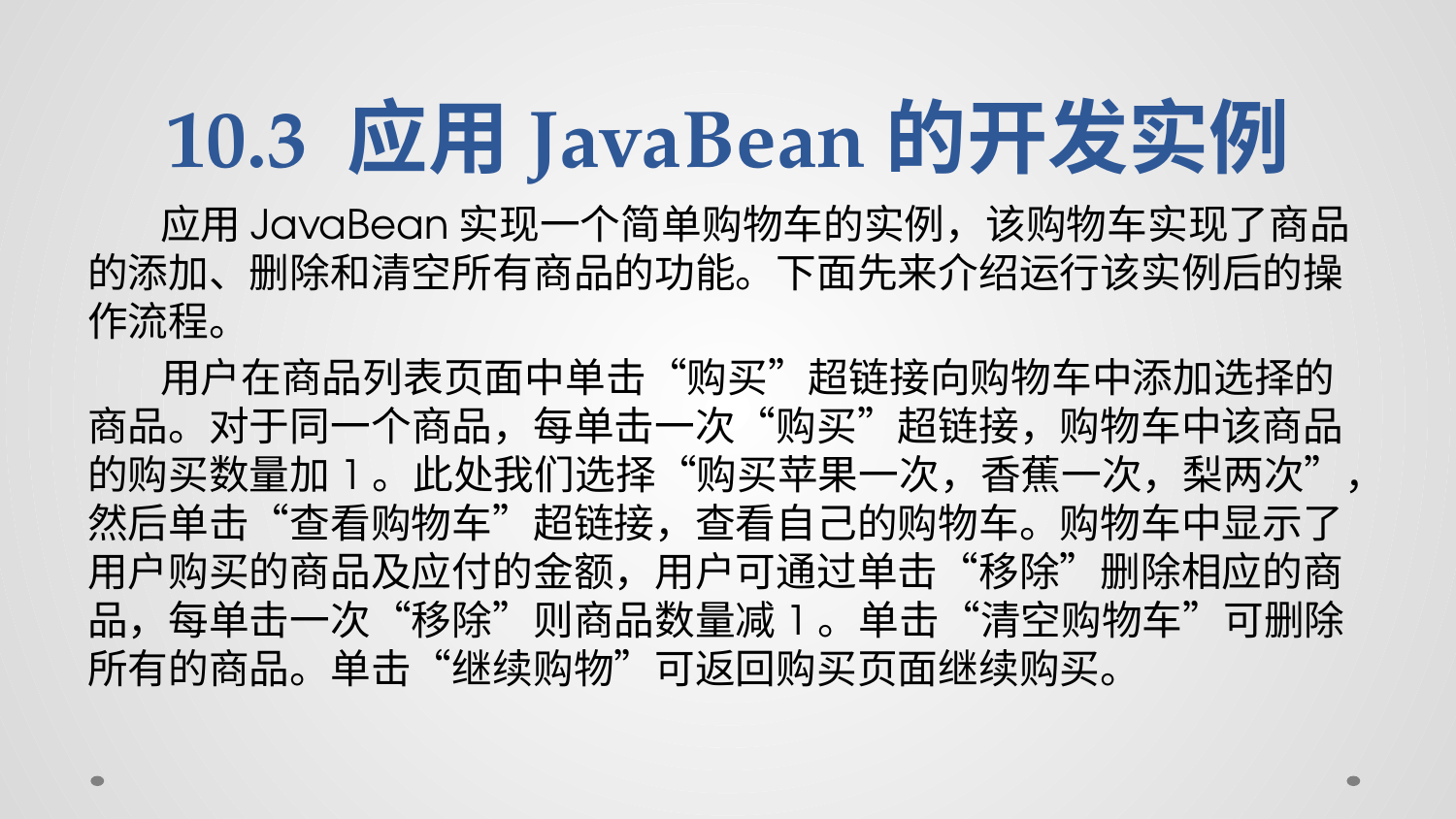

# 10.3 应用JavaBean的开发实例
应用JavaBean实现一个简单购物车的实例，该购物车实现了商品的添加、删除和清空所有商品的功能。下面先来介绍运行该实例后的操作流程。
用户在商品列表页面中单击“购买”超链接向购物车中添加选择的商品。对于同一个商品，每单击一次“购买”超链接，购物车中该商品的购买数量加1。此处我们选择“购买苹果一次，香蕉一次，梨两次”，然后单击“查看购物车”超链接，查看自己的购物车。购物车中显示了用户购买的商品及应付的金额，用户可通过单击“移除”删除相应的商品，每单击一次“移除”则商品数量减1。单击“清空购物车”可删除所有的商品。单击“继续购物”可返回购买页面继续购买。